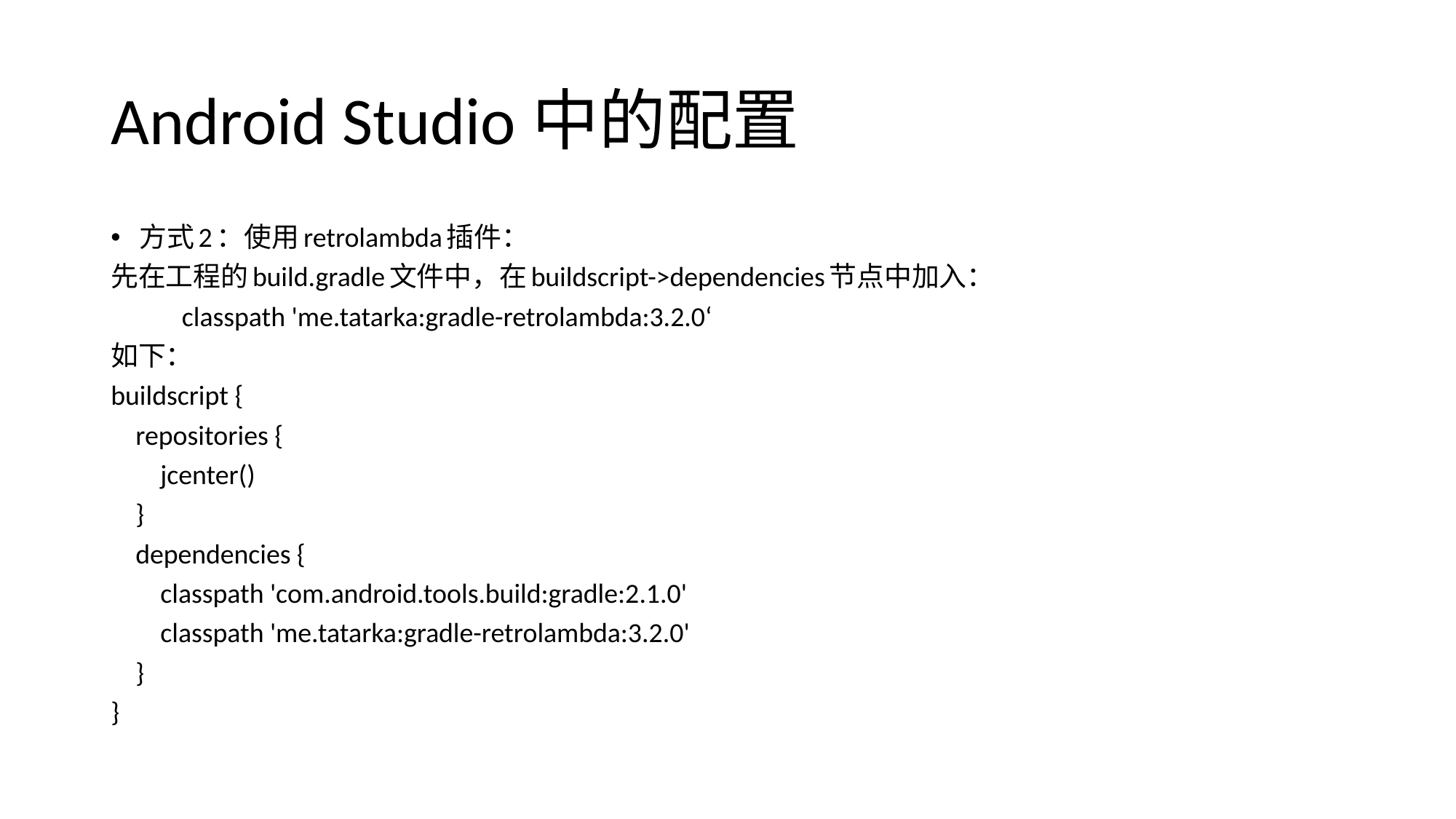

# Android Studio中的配置
方式2：使用retrolambda插件：
先在工程的build.gradle文件中，在buildscript->dependencies节点中加入：
	classpath 'me.tatarka:gradle-retrolambda:3.2.0‘
如下：
buildscript {
    repositories {
        jcenter()
    }
    dependencies {
        classpath 'com.android.tools.build:gradle:2.1.0'
        classpath 'me.tatarka:gradle-retrolambda:3.2.0'
    }
}